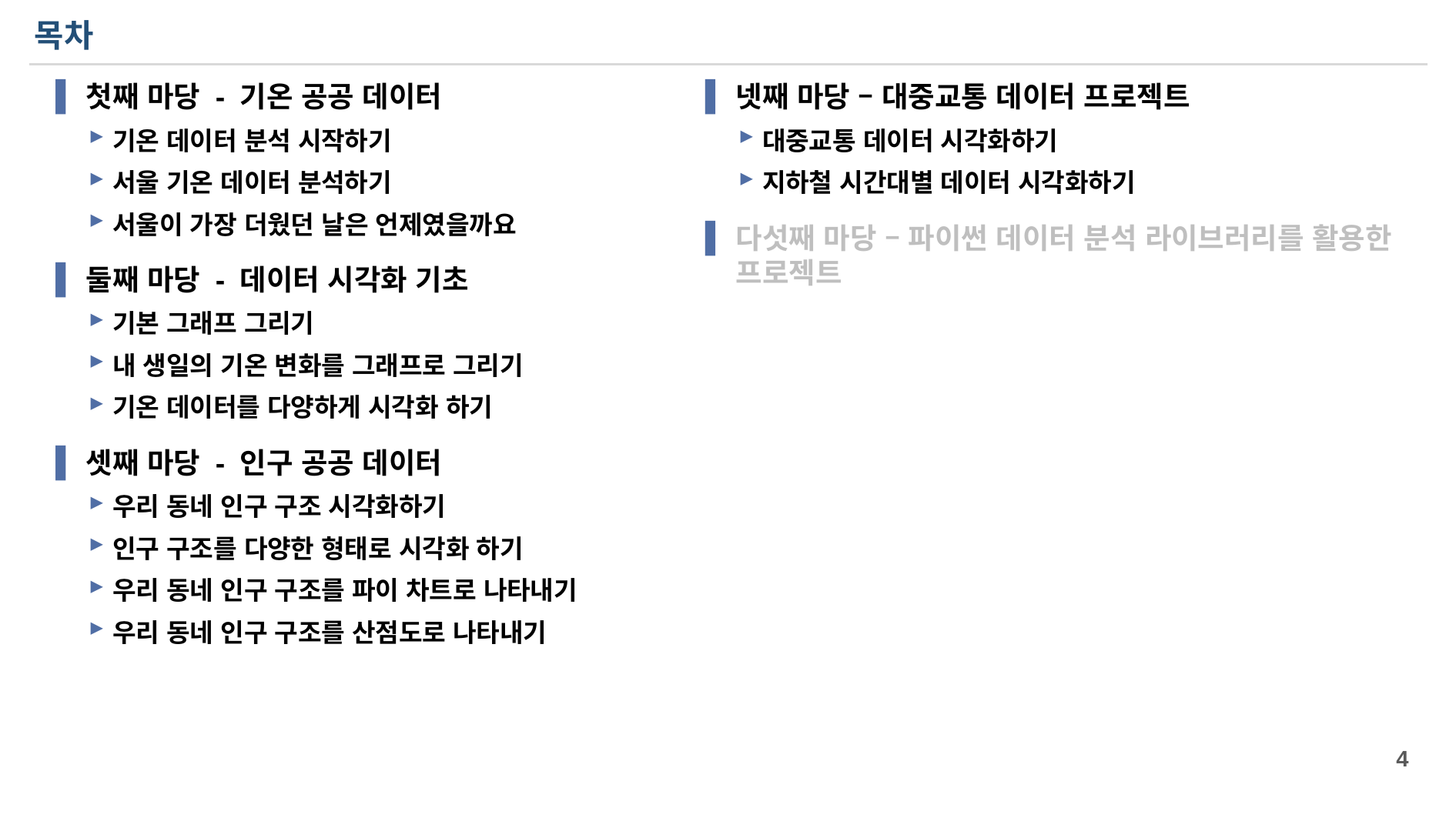

# 목차
첫째 마당 - 기온 공공 데이터
기온 데이터 분석 시작하기
서울 기온 데이터 분석하기
서울이 가장 더웠던 날은 언제였을까요
둘째 마당 - 데이터 시각화 기초
기본 그래프 그리기
내 생일의 기온 변화를 그래프로 그리기
기온 데이터를 다양하게 시각화 하기
셋째 마당 - 인구 공공 데이터
우리 동네 인구 구조 시각화하기
인구 구조를 다양한 형태로 시각화 하기
우리 동네 인구 구조를 파이 차트로 나타내기
우리 동네 인구 구조를 산점도로 나타내기

넷째 마당 – 대중교통 데이터 프로젝트
대중교통 데이터 시각화하기
지하철 시간대별 데이터 시각화하기
다섯째 마당 – 파이썬 데이터 분석 라이브러리를 활용한 프로젝트

4